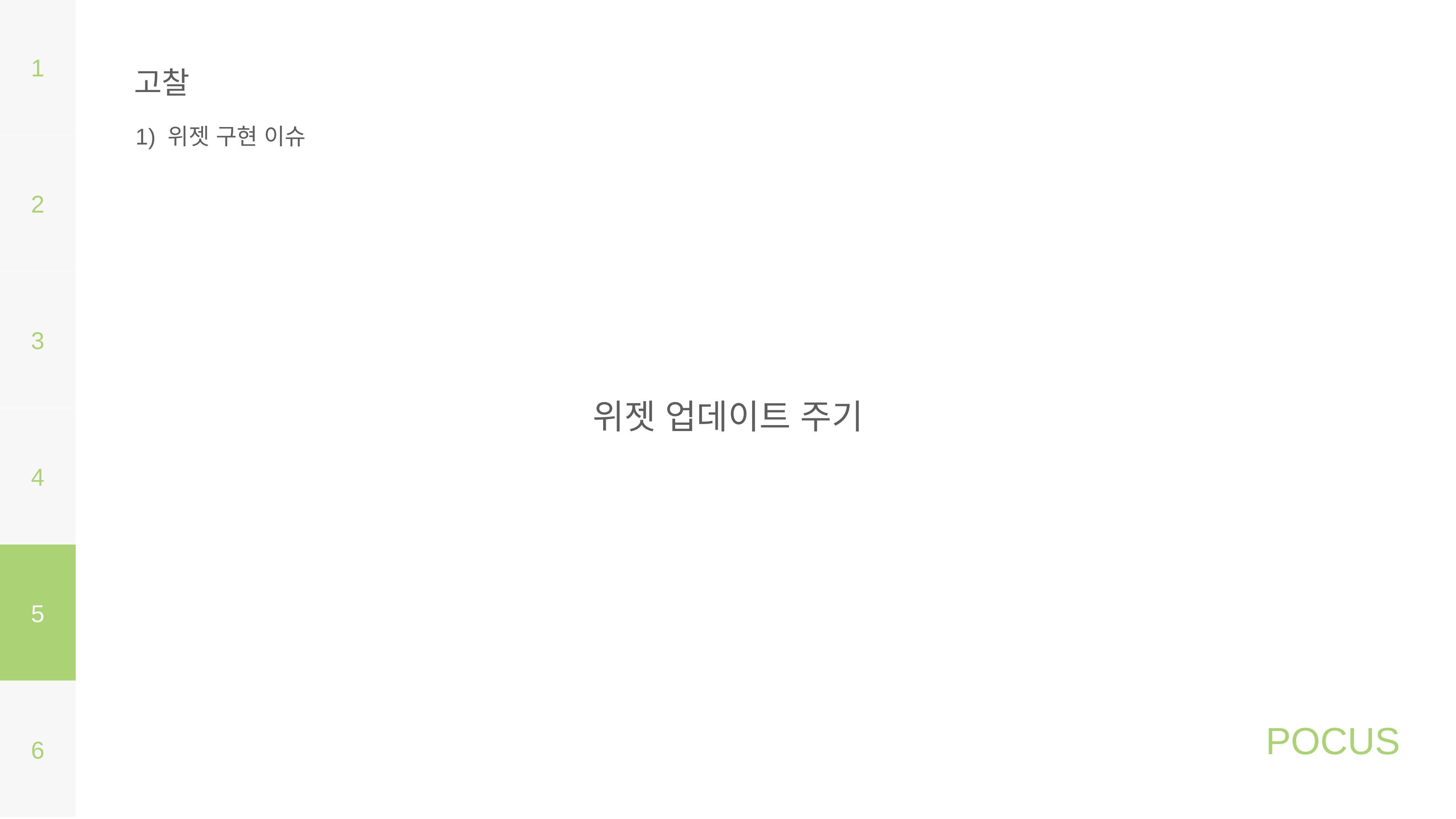

1
고찰
1) 위젯 구현 이슈
2
3
위젯 업데이트 주기
4
5
6
POCUS